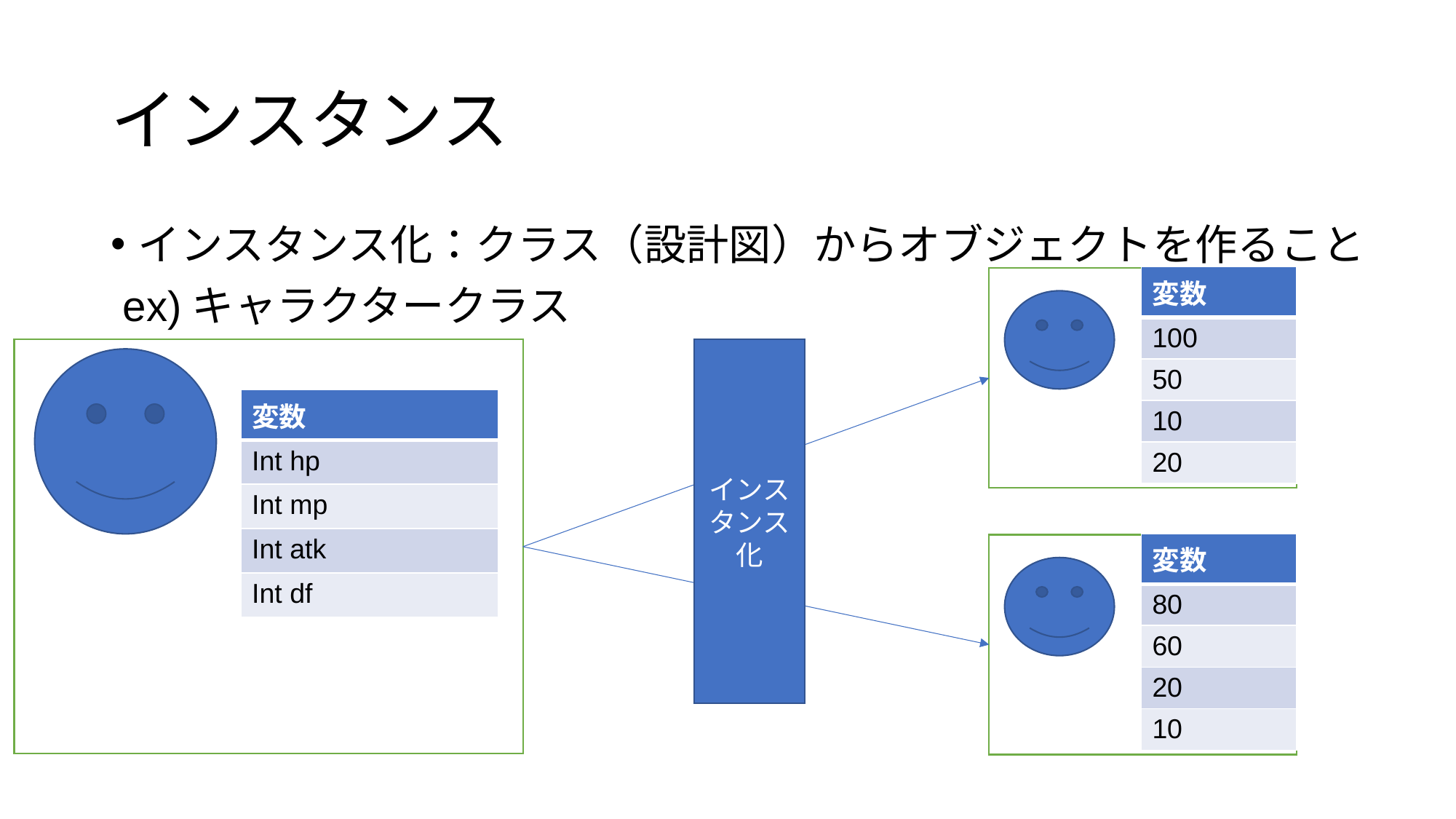

# インスタンス
インスタンス化：クラス（設計図）からオブジェクトを作ること
 ex)キャラクタークラス
| 変数 |
| --- |
| 100 |
| 50 |
| 10 |
| 20 |

インスタンス化

| 変数 |
| --- |
| Int hp |
| Int mp |
| Int atk |
| Int df |
| 変数 |
| --- |
| 80 |
| 60 |
| 20 |
| 10 |